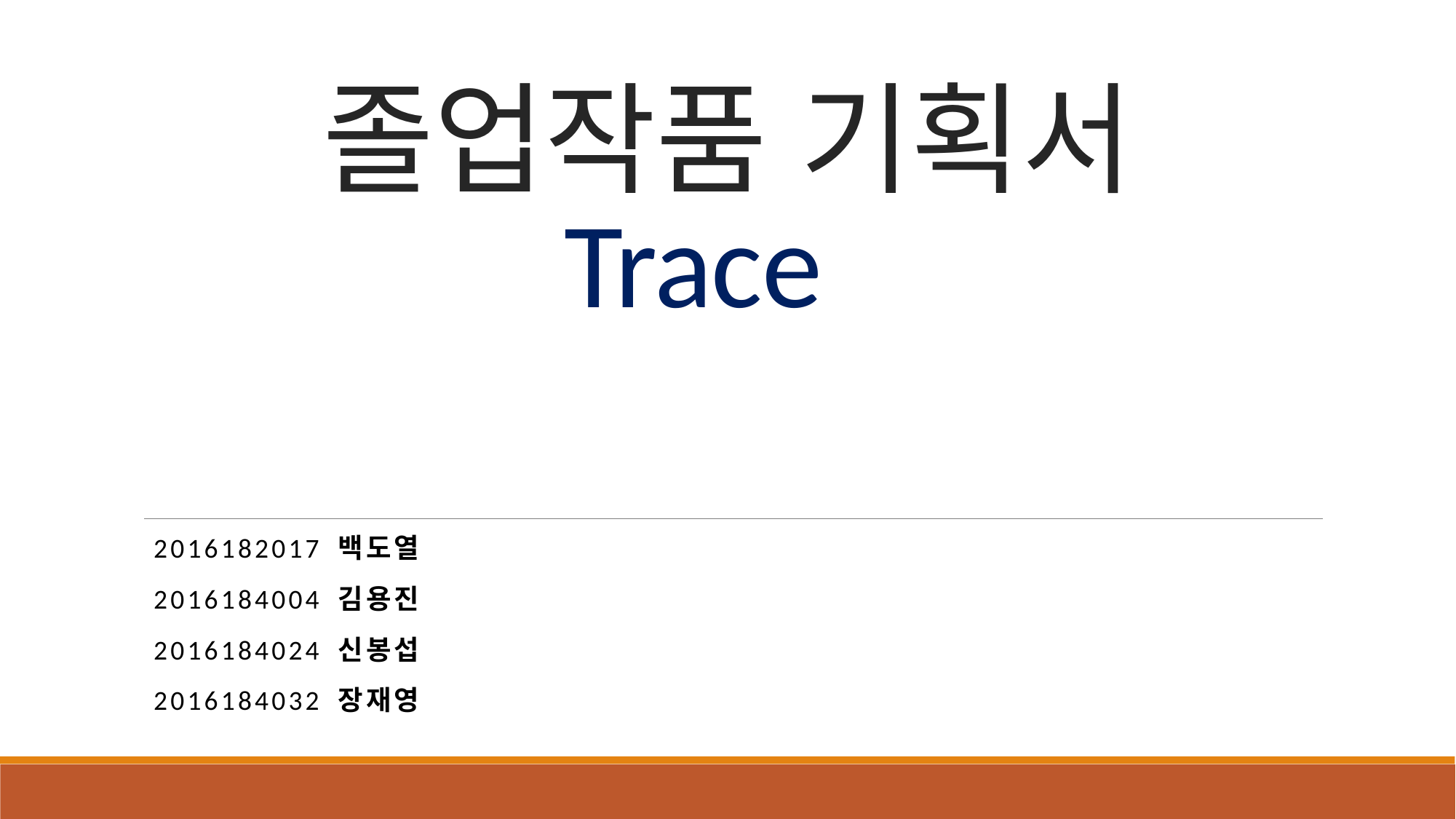

# 졸업작품 기획서 Trace
2016182017 백도열
2016184004 김용진
2016184024 신봉섭
2016184032 장재영